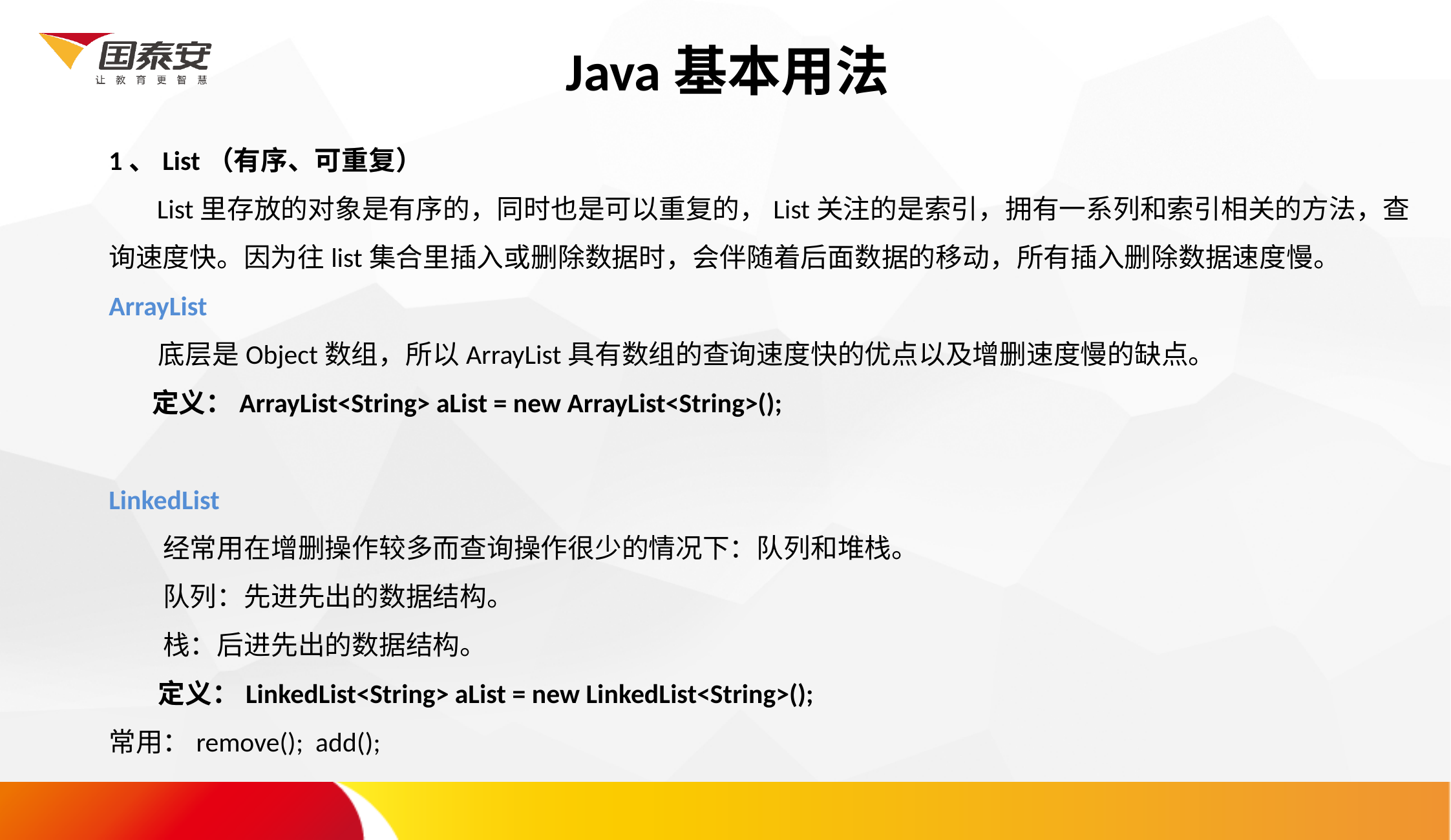

Java基本用法
1、List（有序、可重复）
       List里存放的对象是有序的，同时也是可以重复的，List关注的是索引，拥有一系列和索引相关的方法，查询速度快。因为往list集合里插入或删除数据时，会伴随着后面数据的移动，所有插入删除数据速度慢。
ArrayList
       底层是Object数组，所以ArrayList具有数组的查询速度快的优点以及增删速度慢的缺点。
      定义：ArrayList<String> aList = new ArrayList<String>();

LinkedList
        经常用在增删操作较多而查询操作很少的情况下：队列和堆栈。
        队列：先进先出的数据结构。
        栈：后进先出的数据结构。
       定义：LinkedList<String> aList = new LinkedList<String>();
常用：remove();  add();